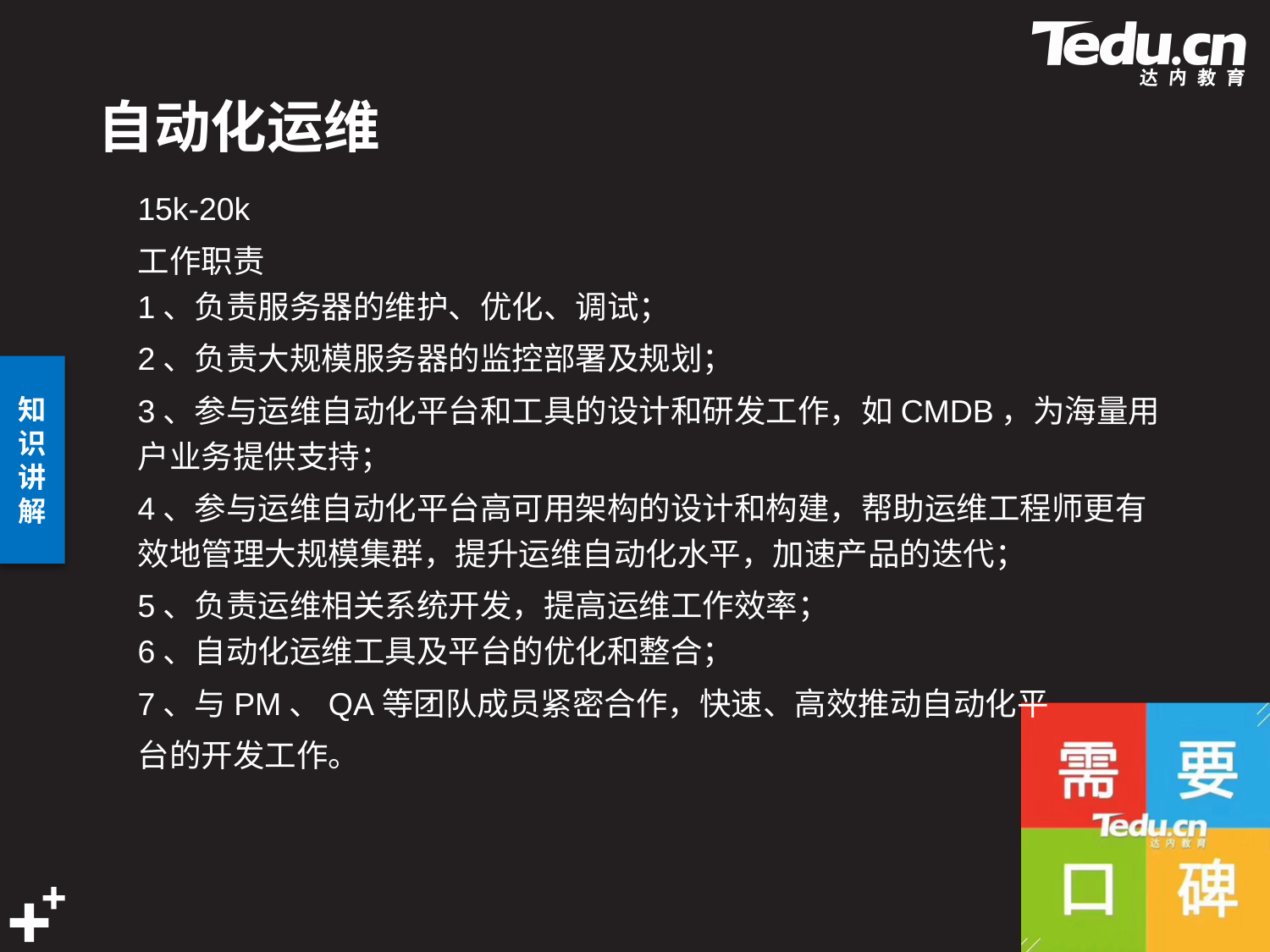

# 自动化运维
15k-20k
工作职责
1、负责服务器的维护、优化、调试；
2、负责大规模服务器的监控部署及规划；
3、参与运维自动化平台和工具的设计和研发工作，如CMDB，为海量用户业务提供支持；
4、参与运维自动化平台高可用架构的设计和构建，帮助运维工程师更有效地管理大规模集群，提升运维自动化水平，加速产品的迭代；
5、负责运维相关系统开发，提高运维工作效率；
6、自动化运维工具及平台的优化和整合；
7、与PM、QA等团队成员紧密合作，快速、高效推动自动化平
台的开发工作。